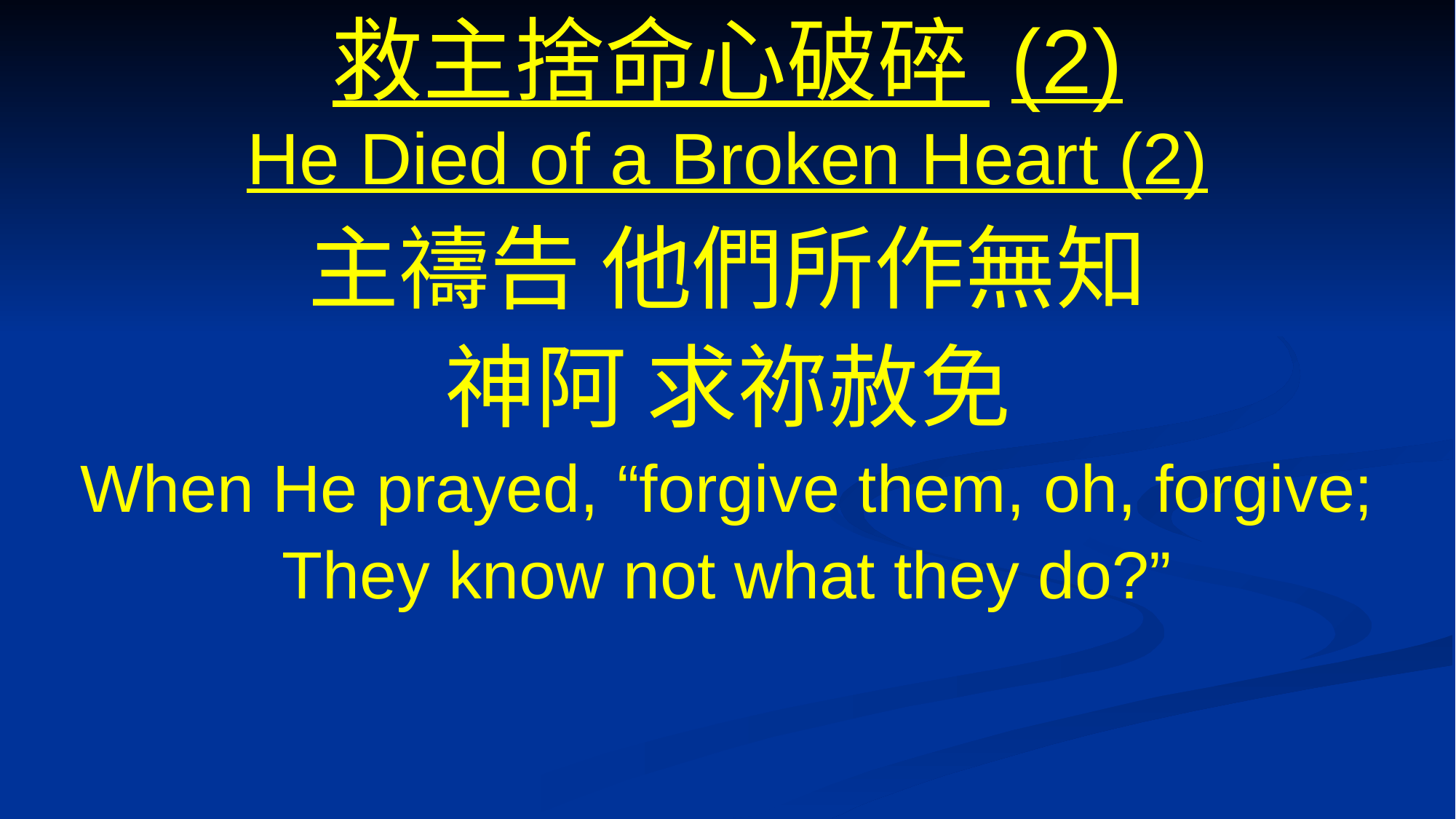

# 救主捨命心破碎 (2) He Died of a Broken Heart (2)
主禱告 他們所作無知
神阿 求祢赦免
When He prayed, “forgive them, oh, forgive;
They know not what they do?”